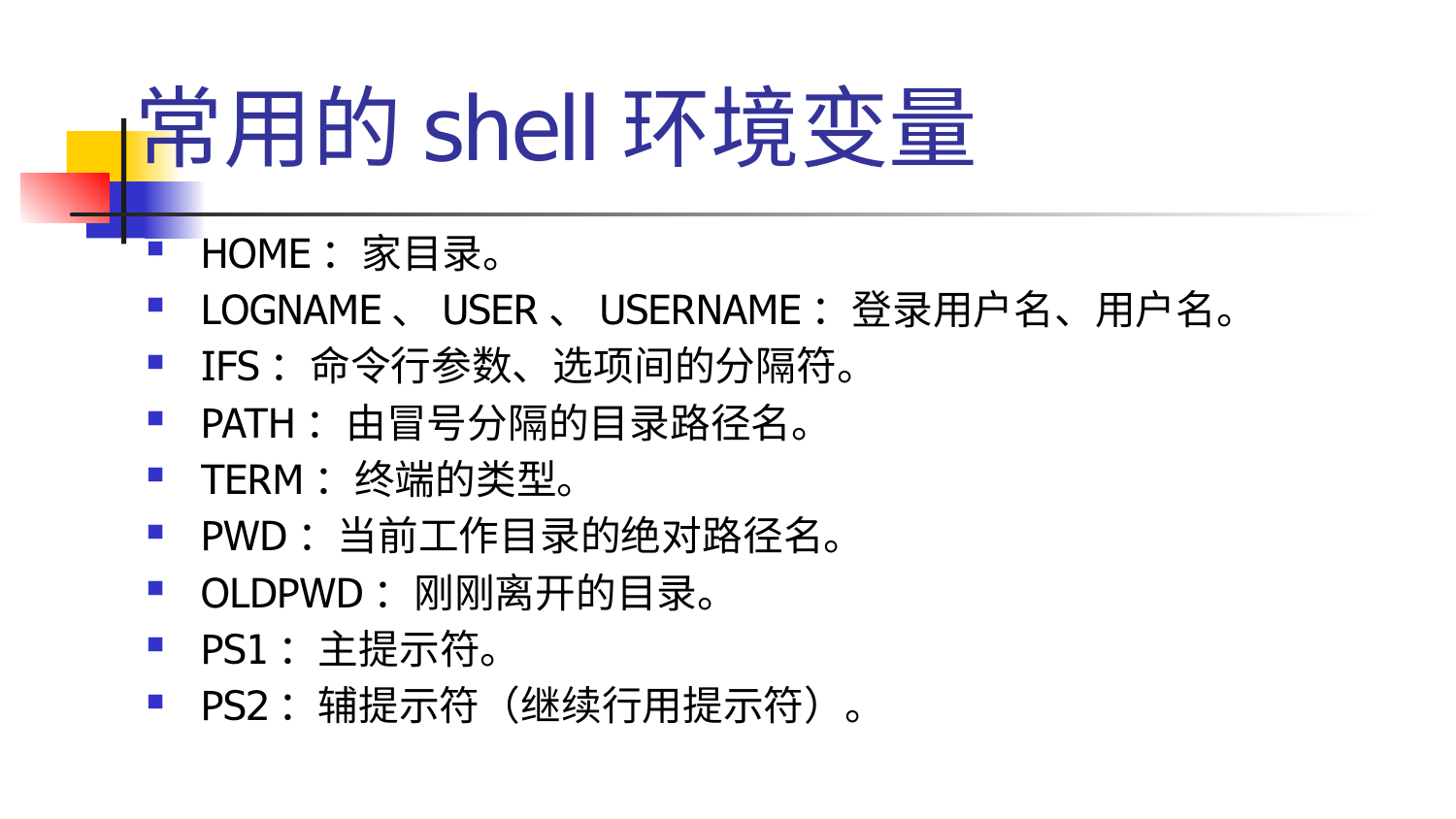

# 常用的shell环境变量
HOME：家目录。
LOGNAME、USER、USERNAME：登录用户名、用户名。
IFS：命令行参数、选项间的分隔符。
PATH：由冒号分隔的目录路径名。
TERM：终端的类型。
PWD：当前工作目录的绝对路径名。
OLDPWD：刚刚离开的目录。
PS1：主提示符。
PS2：辅提示符（继续行用提示符）。